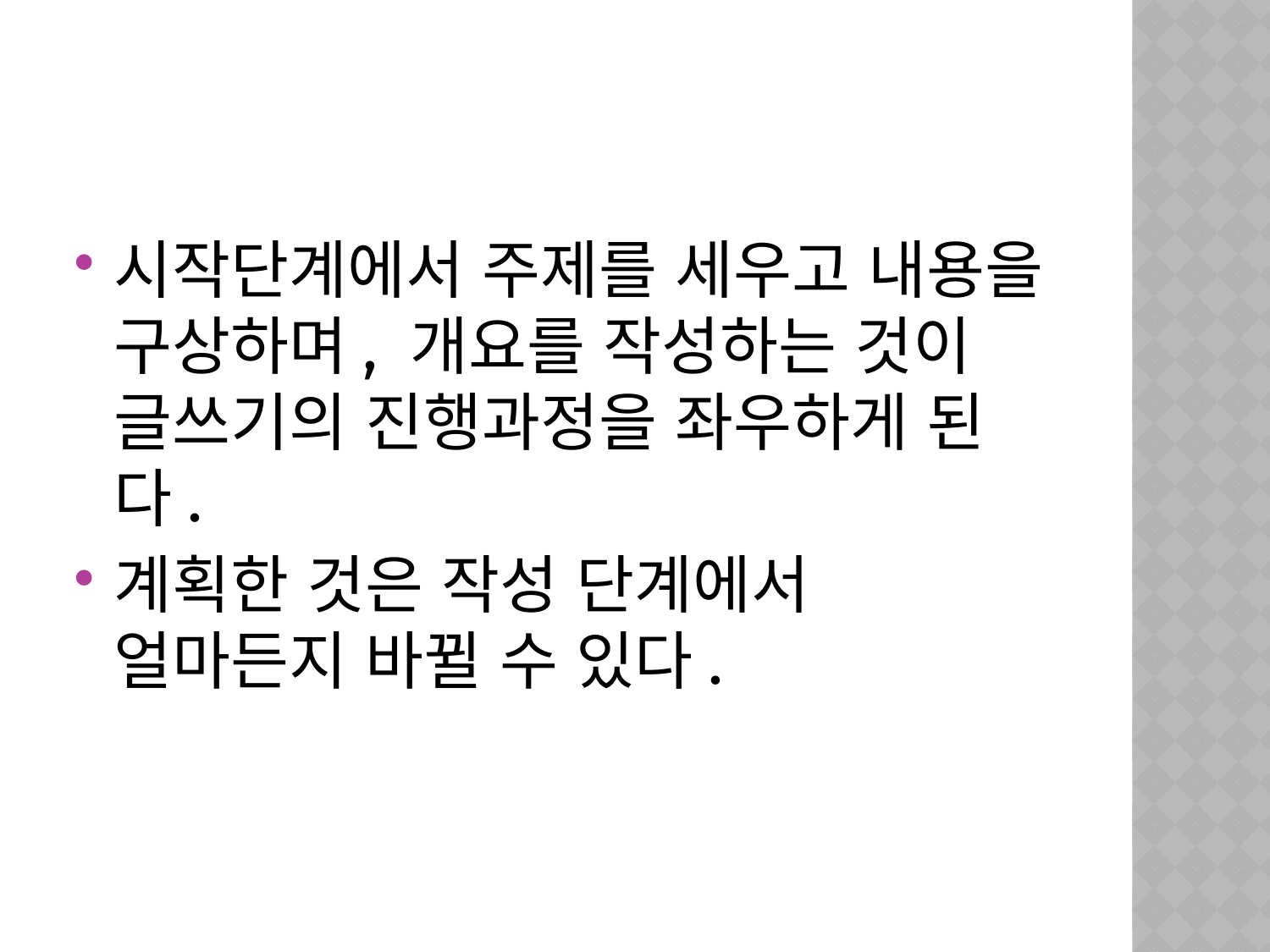

#
시작단계에서 주제를 세우고 내용을 구상하며, 개요를 작성하는 것이 글쓰기의 진행과정을 좌우하게 된다.
계획한 것은 작성 단계에서 얼마든지 바뀔 수 있다.